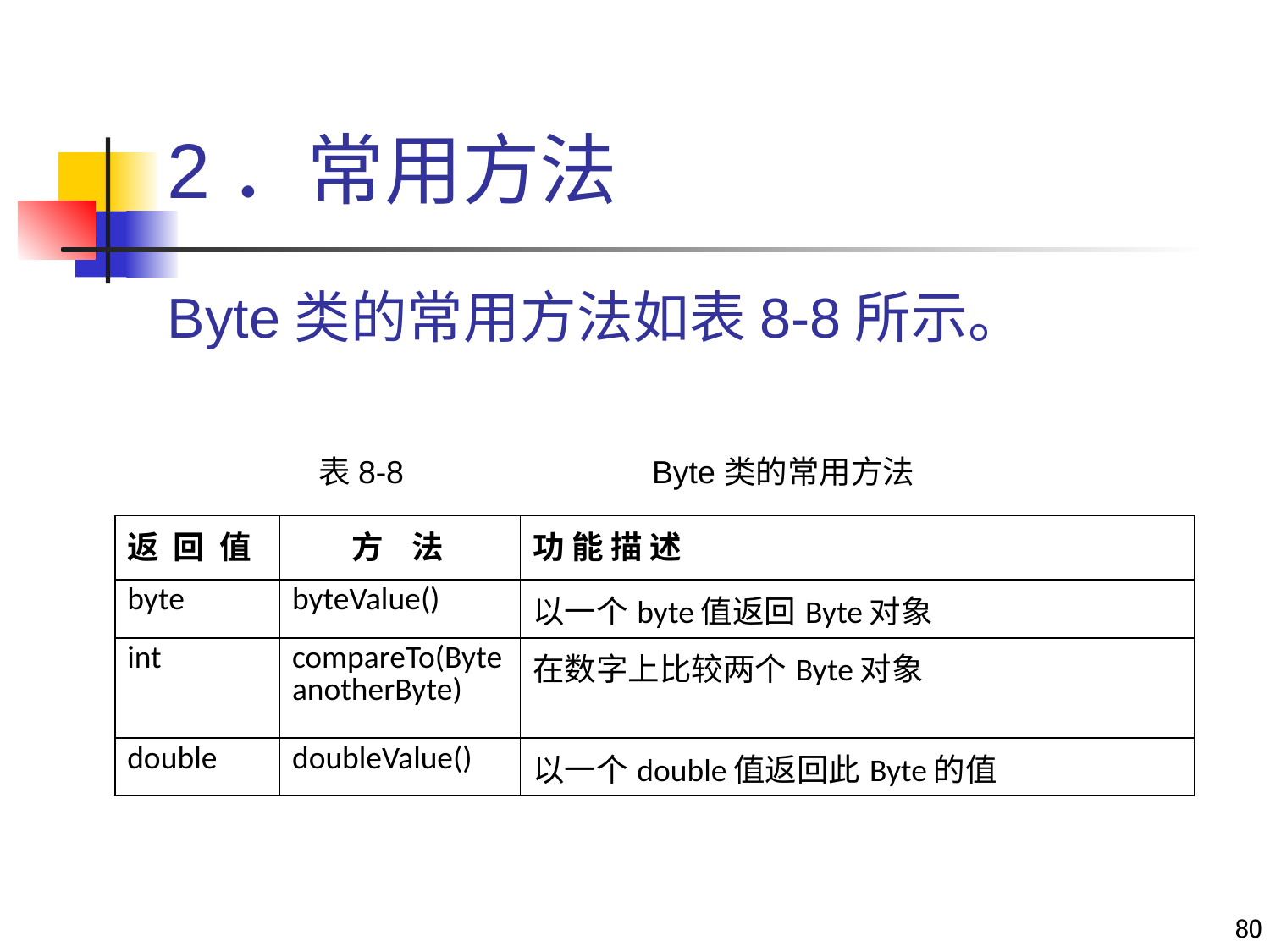

# 2．常用方法 Byte类的常用方法如表8-8所示。
表8-8                            Byte类的常用方法
| 返 回 值 | 方 法 | 功 能 描 述 |
| --- | --- | --- |
| byte | byteValue() | 以一个byte值返回Byte对象 |
| int | compareTo(Byte anotherByte) | 在数字上比较两个Byte对象 |
| double | doubleValue() | 以一个double值返回此Byte的值 |
80